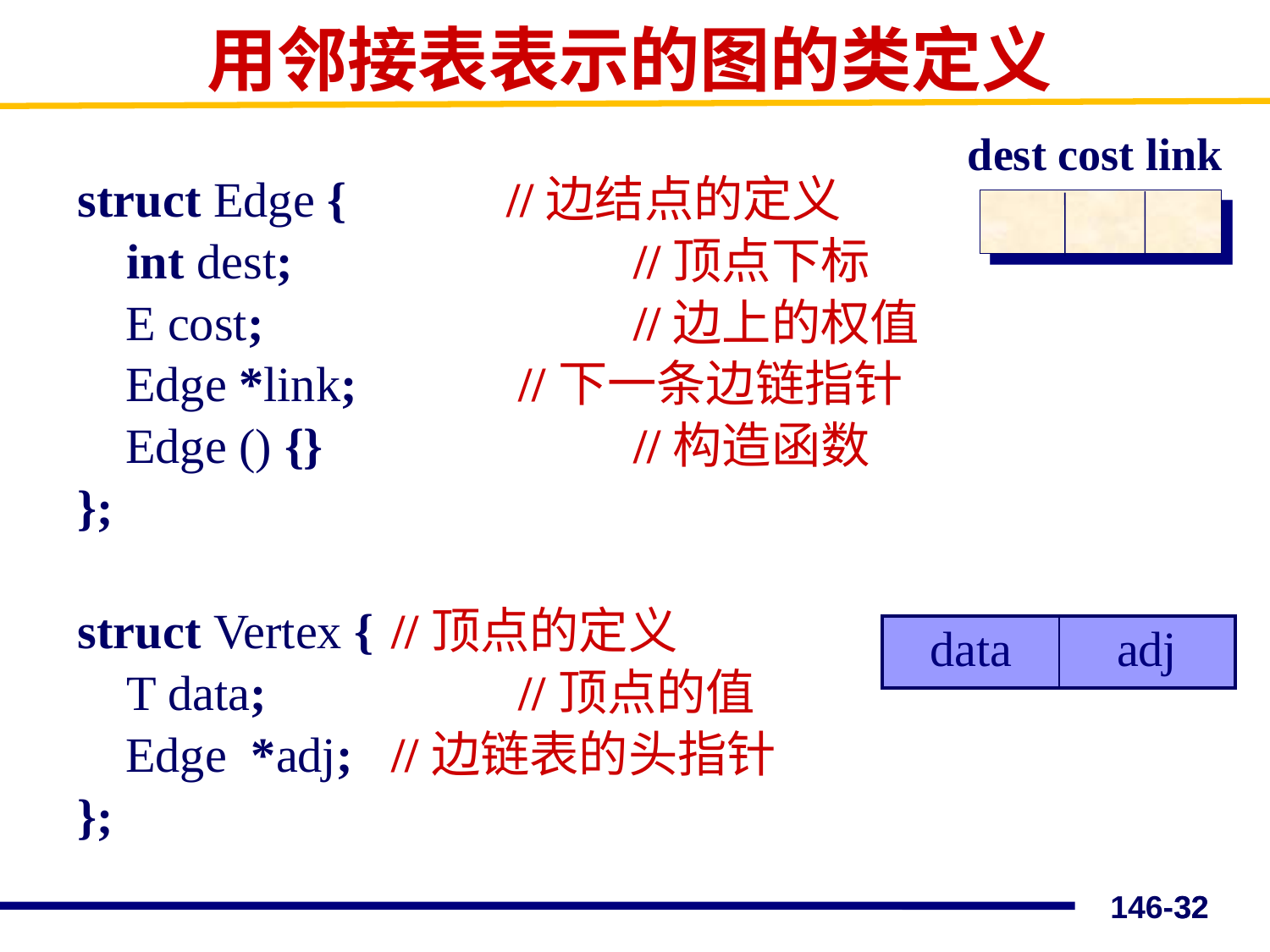

用邻接表表示的图的类定义
dest cost link
struct Edge {		//边结点的定义
    int dest;			//顶点下标
   	E cost;			//边上的权值
   	Edge *link;		 //下一条边链指针
   	Edge () {}			//构造函数
};

struct Vertex {	 //顶点的定义
    T data;		 //顶点的值
	Edge  *adj;	 //边链表的头指针
};

| data | adj |
| --- | --- |
32
146-32